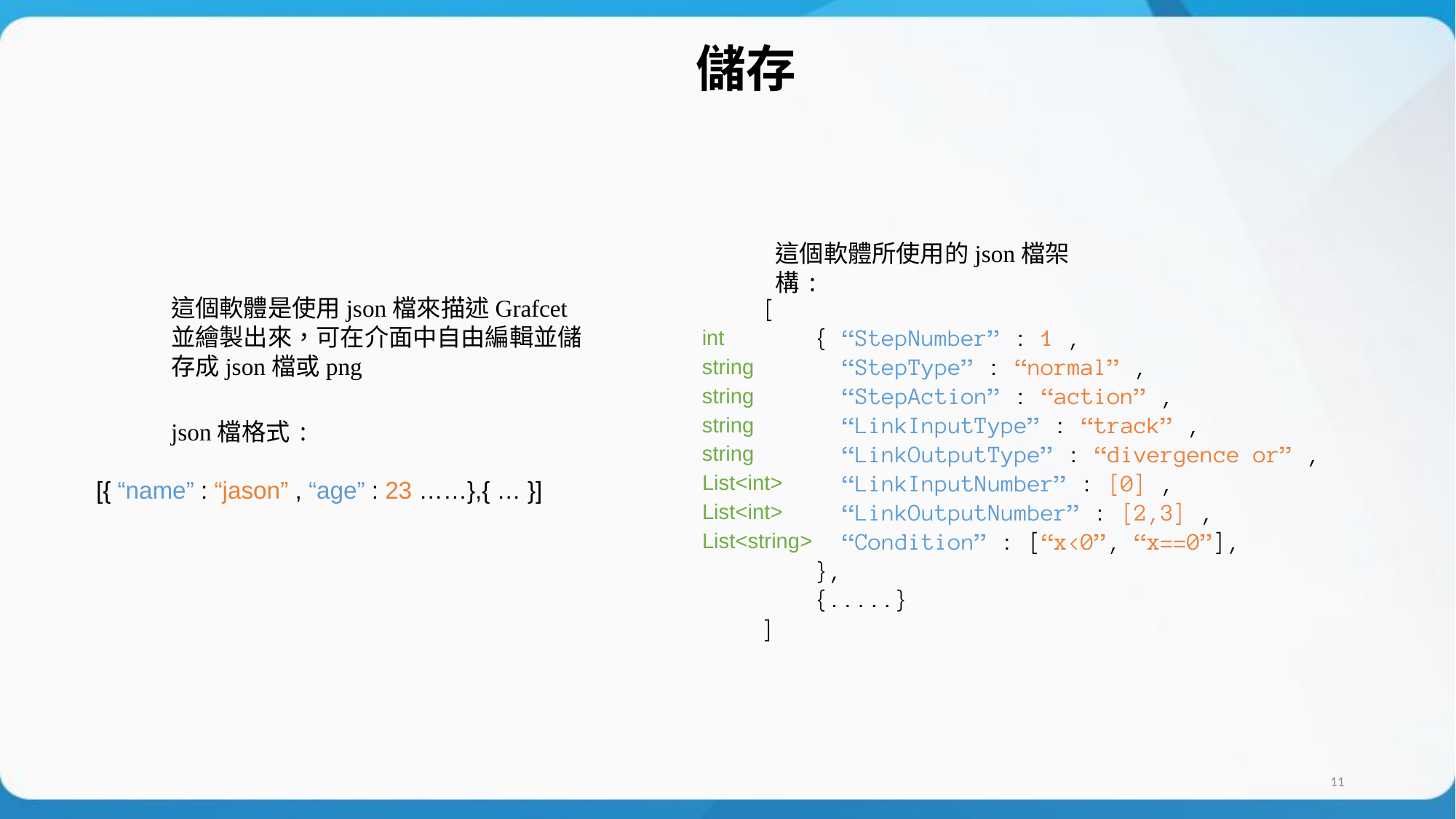

# 儲存
這個軟體所使用的json檔架構:
這個軟體是使用json檔來描述Grafcet並繪製出來，可在介面中自由編輯並儲存成json檔或png
[
    { “StepNumber” : 1 ,
      “StepType” : “normal” ,
      “StepAction” : “action” ,
      “LinkInputType” : “track” ,
      “LinkOutputType” : “divergence or” ,
      “LinkInputNumber” : [0] ,
      “LinkOutputNumber” : [2,3] ,
      “Condition” : [“x<0”, “x==0”],
    },
    {.....}
]
int
string
string
string
json檔格式:
string
List<int>
[{ “name” : “jason” , “age” : 23 ……},{ … }]
List<int>
List<string>
11